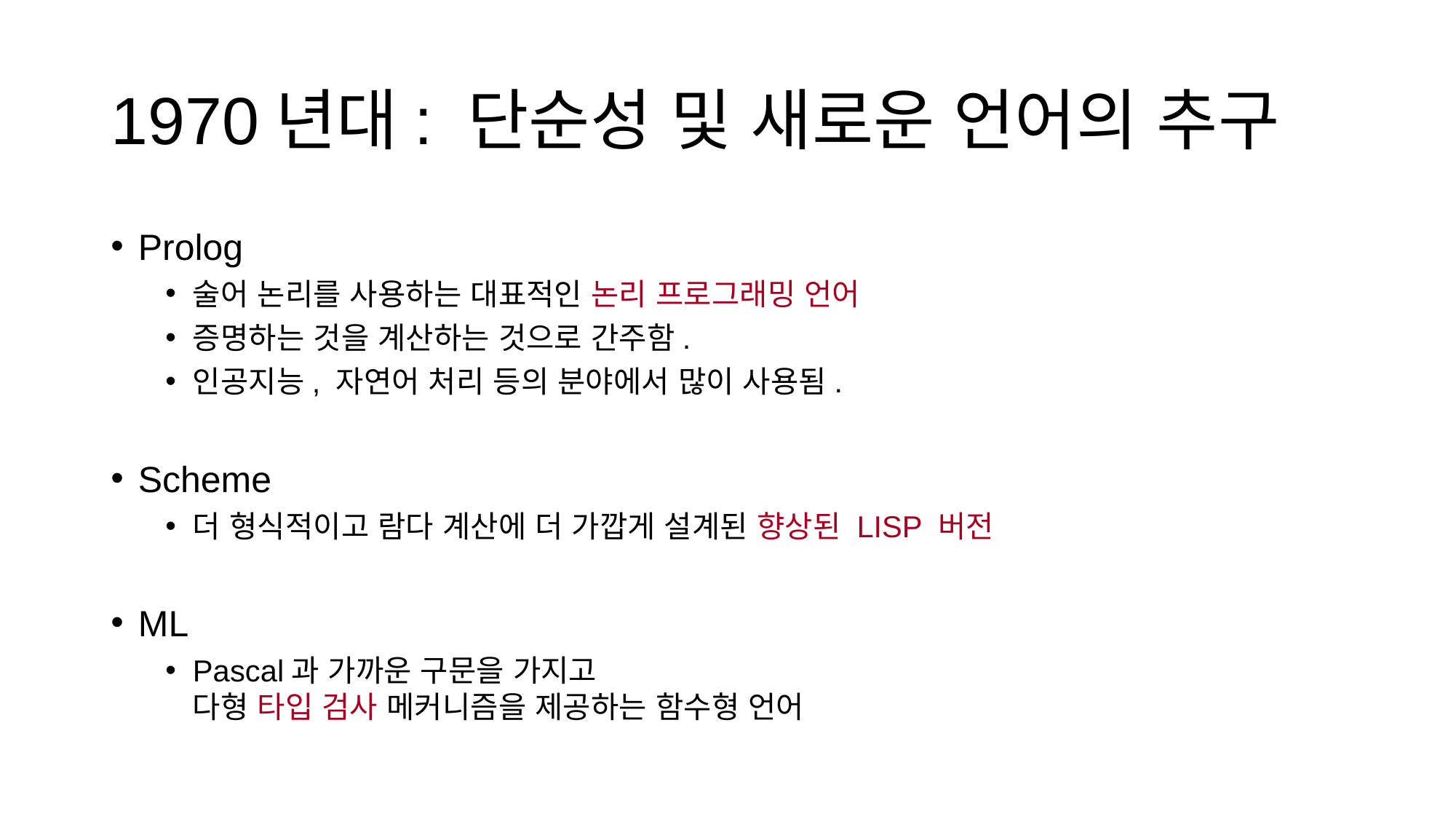

# 1970년대: 단순성 및 새로운 언어의 추구
Prolog
술어 논리를 사용하는 대표적인 논리 프로그래밍 언어
증명하는 것을 계산하는 것으로 간주함.
인공지능, 자연어 처리 등의 분야에서 많이 사용됨.

Scheme
더 형식적이고 람다 계산에 더 가깝게 설계된 향상된 LISP 버전

ML
Pascal과 가까운 구문을 가지고 
다형 타입 검사 메커니즘을 제공하는 함수형 언어